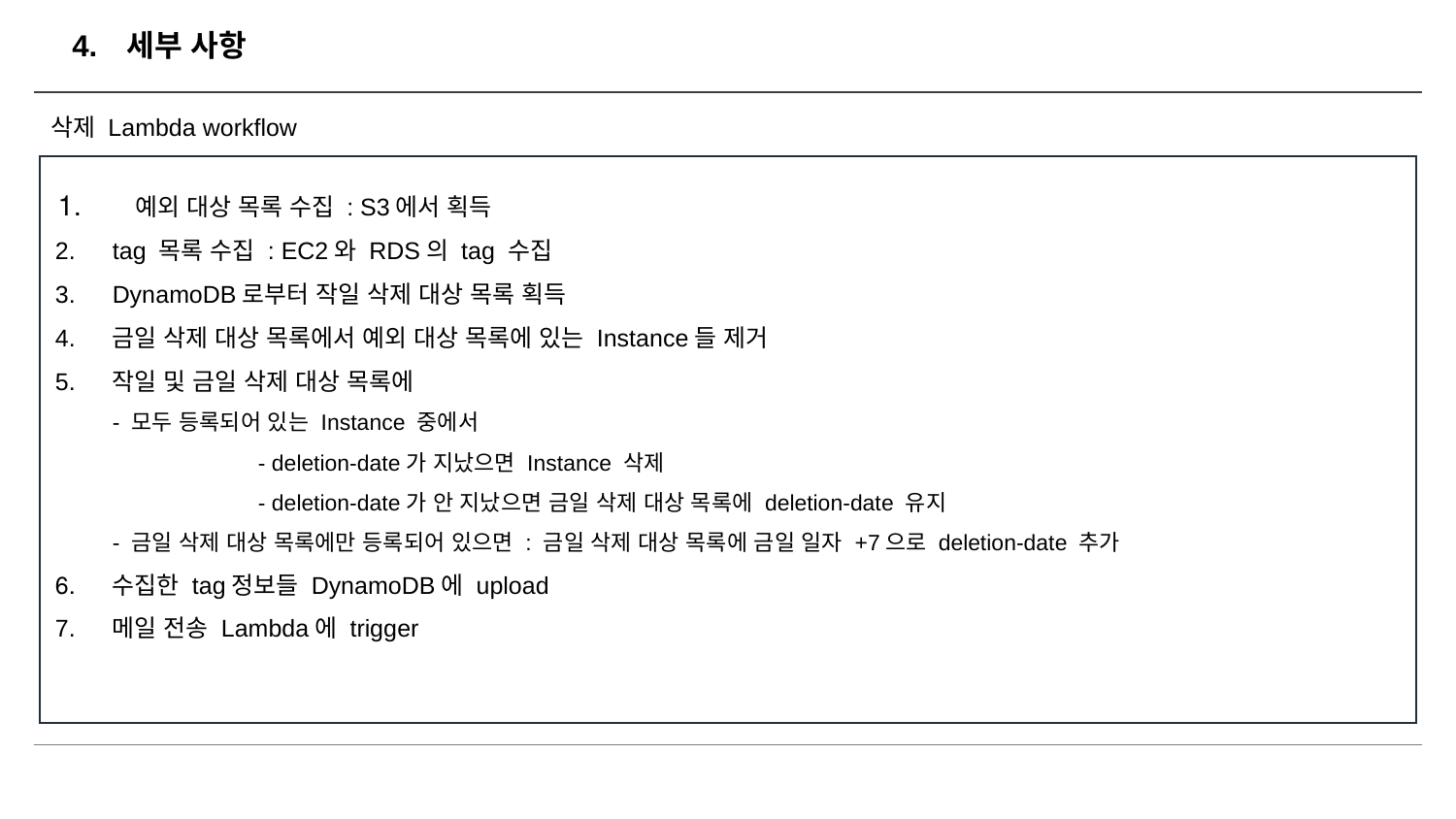

# 세부 사항
삭제 Lambda workflow

  예외 대상 목록 수집 : S3에서 획득
tag 목록 수집 : EC2와 RDS의 tag 수집
DynamoDB로부터 작일 삭제 대상 목록 획득
금일 삭제 대상 목록에서 예외 대상 목록에 있는 Instance들 제거
작일 및 금일 삭제 대상 목록에
- 모두 등록되어 있는 Instance 중에서
	- deletion-date가 지났으면 Instance 삭제
	- deletion-date가 안 지났으면 금일 삭제 대상 목록에 deletion-date 유지
- 금일 삭제 대상 목록에만 등록되어 있으면 : 금일 삭제 대상 목록에 금일 일자 +7으로 deletion-date 추가
수집한 tag정보들 DynamoDB에 upload
메일 전송 Lambda에 trigger